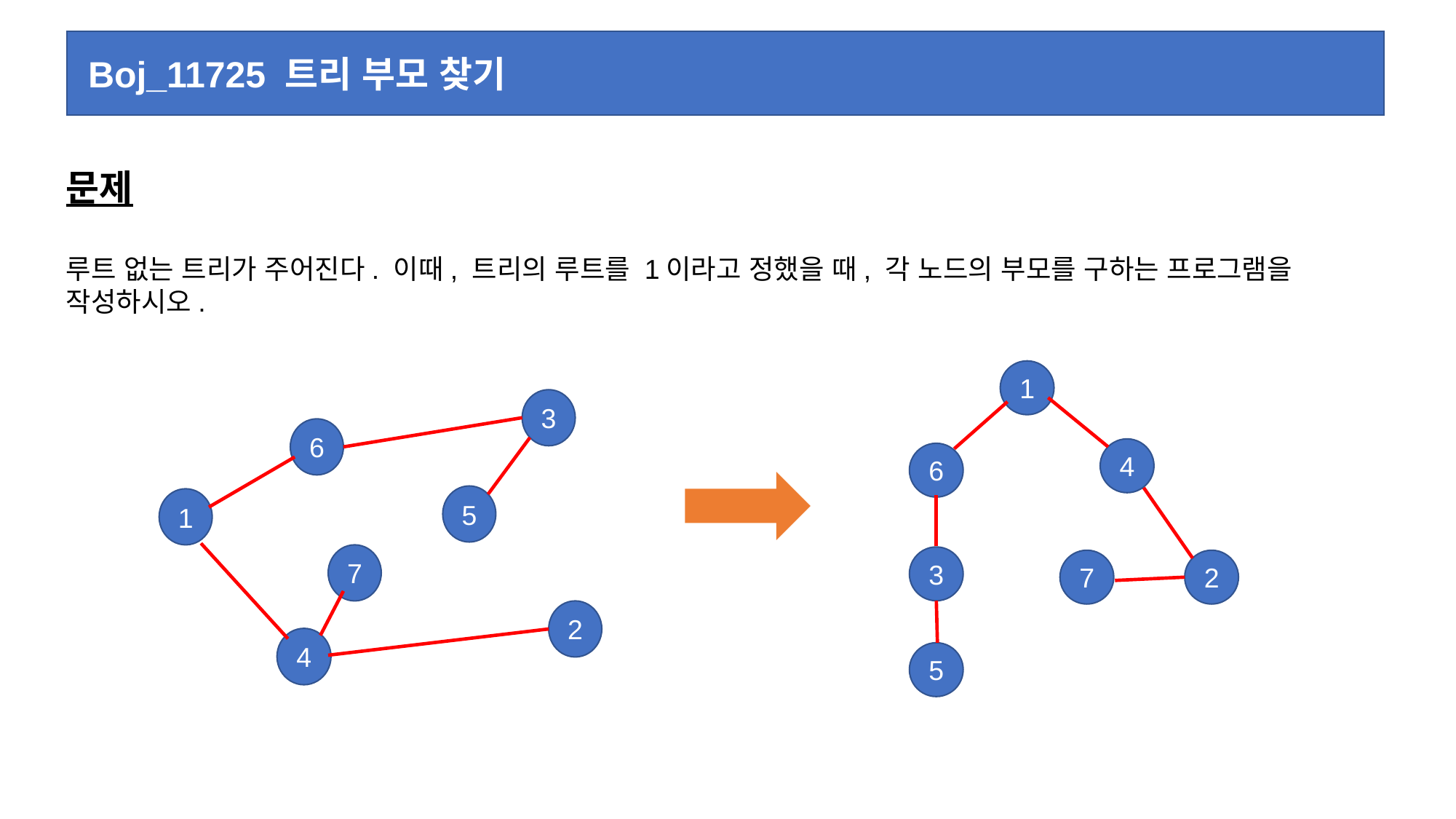

Boj_11725 트리 부모 찾기
문제

루트 없는 트리가 주어진다. 이때, 트리의 루트를 1이라고 정했을 때, 각 노드의 부모를 구하는 프로그램을 작성하시오.

1
4
6
3
7
2
5
3
6
5
1
7
4
2